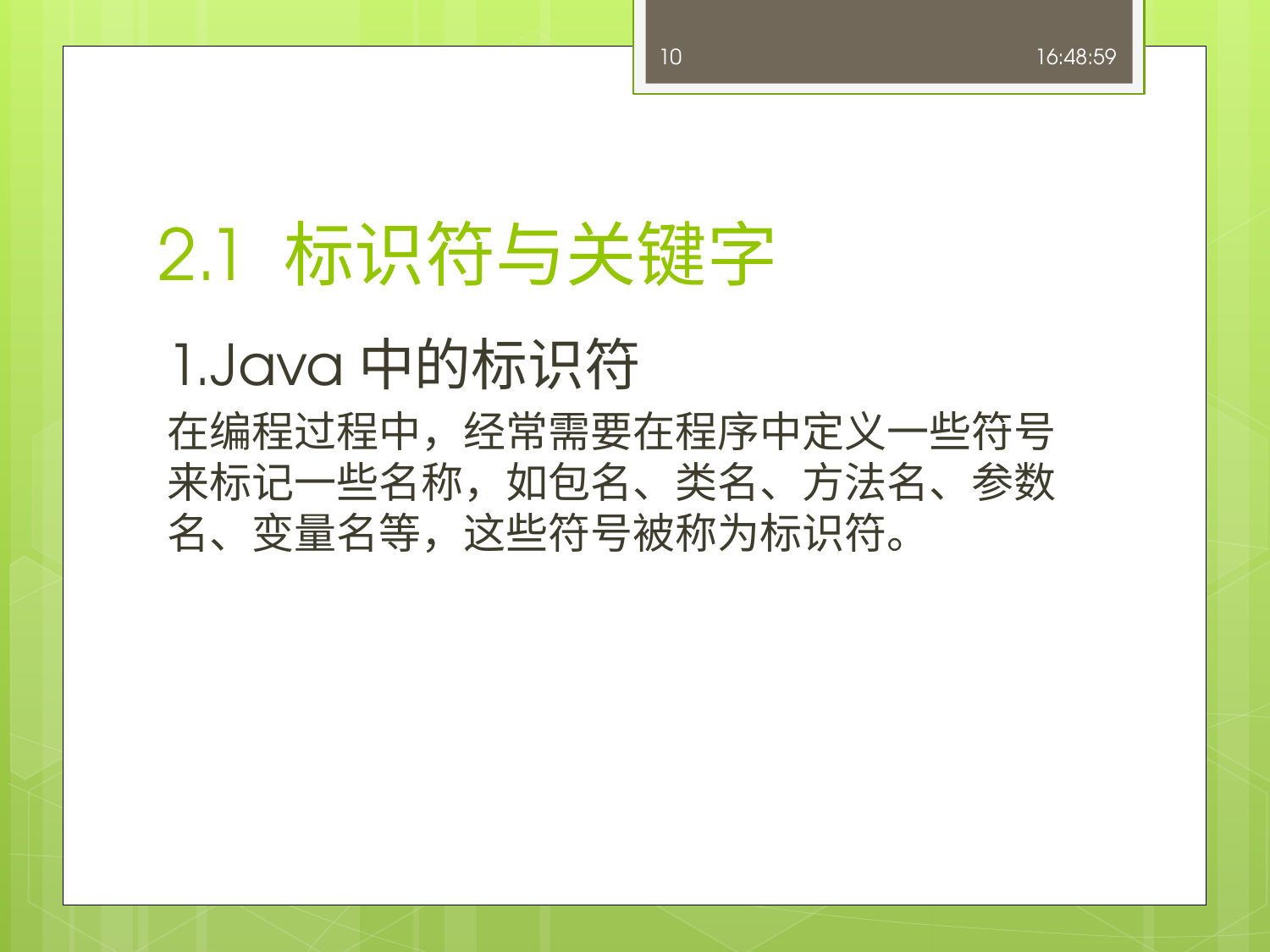

10
16:48:59
# 2.1 标识符与关键字
1.Java中的标识符
在编程过程中，经常需要在程序中定义一些符号来标记一些名称，如包名、类名、方法名、参数名、变量名等，这些符号被称为标识符。